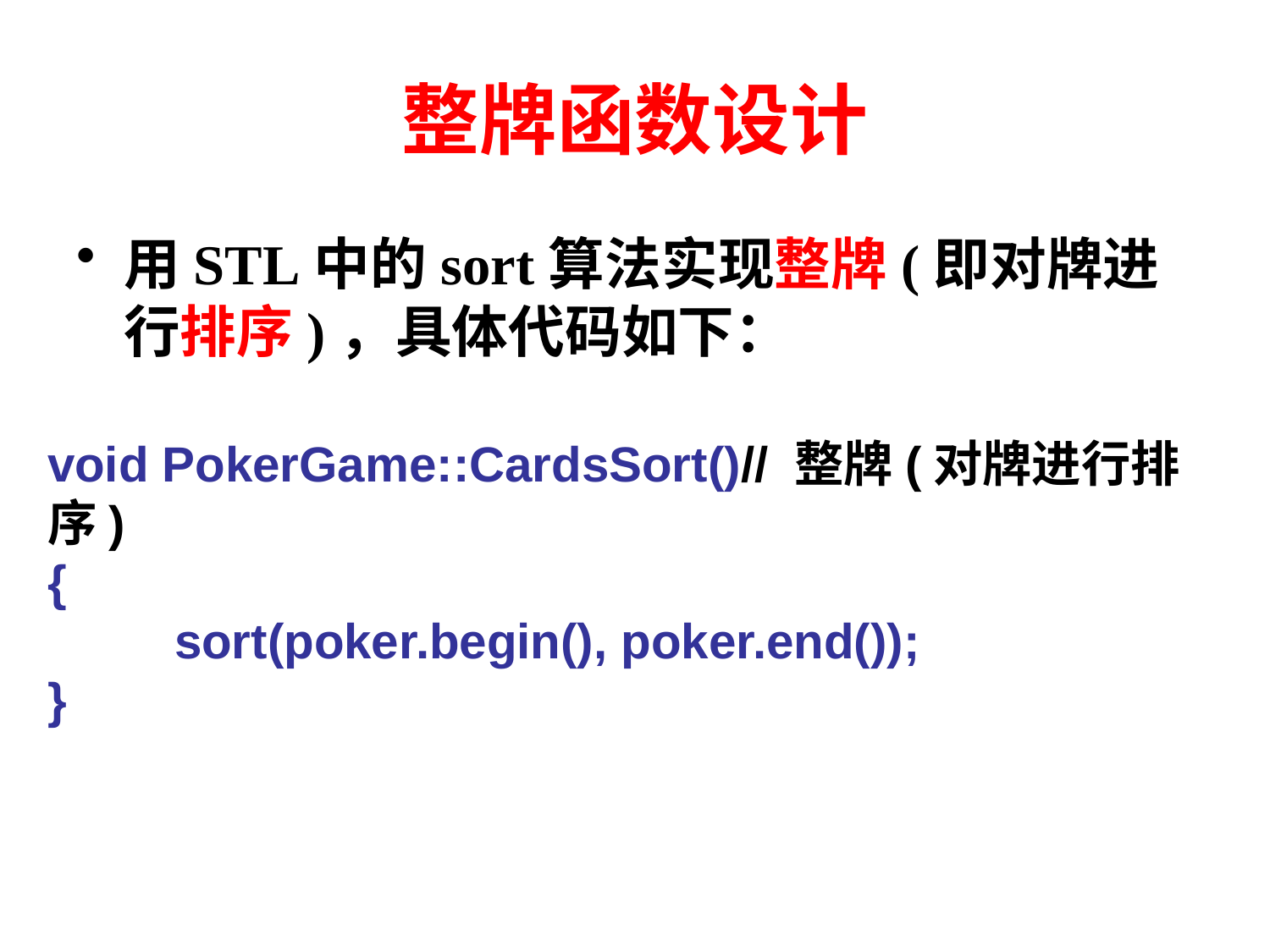

# 整牌函数设计
用STL中的sort算法实现整牌(即对牌进行排序)，具体代码如下：
void PokerGame::CardsSort()// 整牌(对牌进行排序)
{
	sort(poker.begin(), poker.end());
}